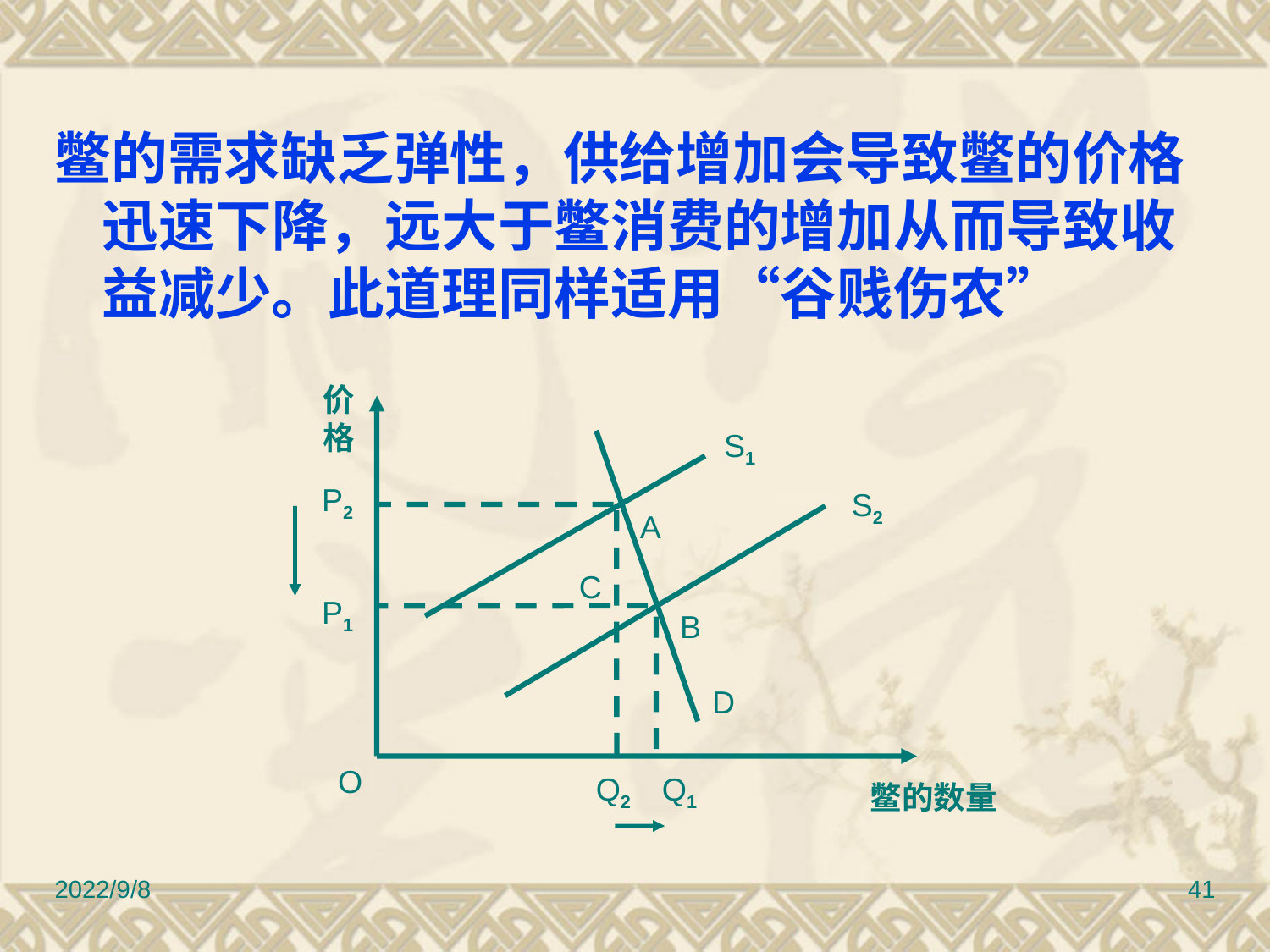

鳖的需求缺乏弹性，供给增加会导致鳖的价格迅速下降，远大于鳖消费的增加从而导致收益减少。此道理同样适用“谷贱伤农”
价
格

S1

P2

S2

A

C
P1

B

D
O
Q1

Q2
鳖的数量

2022/9/8
41